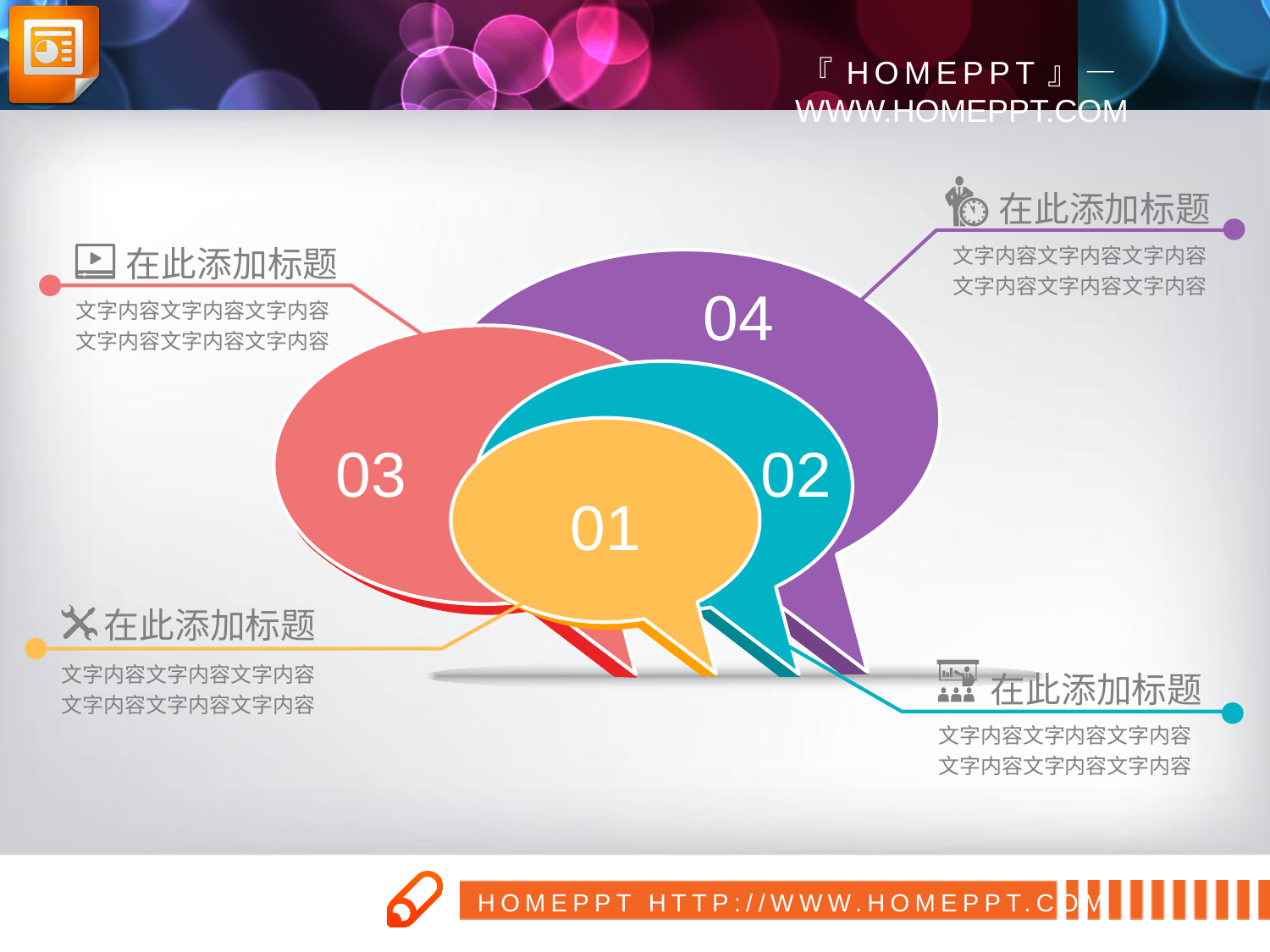

在此添加标题

文字内容文字内容文字内容
文字内容文字内容文字内容
在此添加标题

文字内容文字内容文字内容
文字内容文字内容文字内容

04

03
02
01
在此添加标题

文字内容文字内容文字内容
文字内容文字内容文字内容

在此添加标题

文字内容文字内容文字内容
文字内容文字内容文字内容